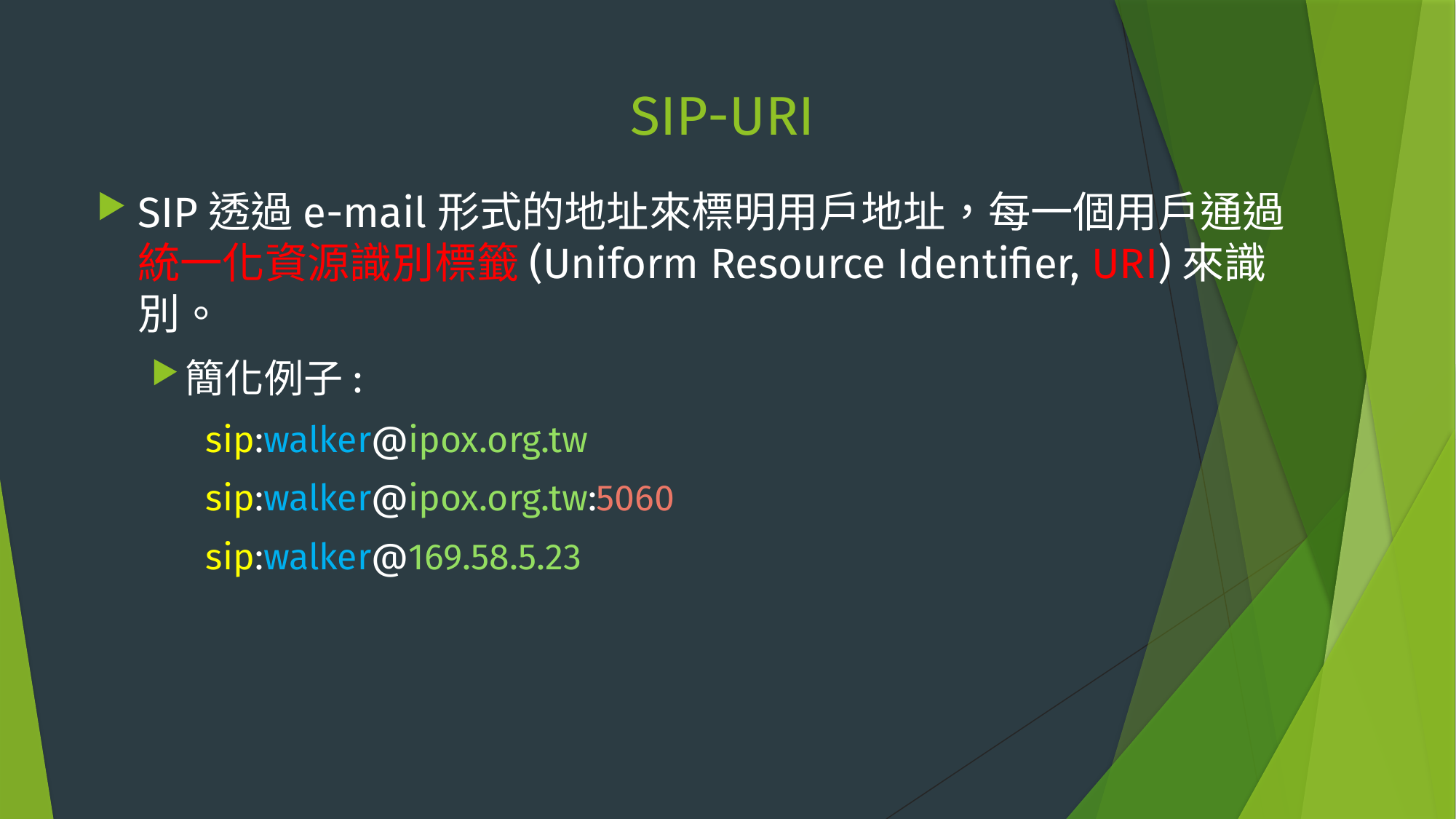

# SIP-URI
SIP透過e-mail形式的地址來標明用戶地址，每一個用戶通過統一化資源識別標籤(Uniform Resource Identifier, URI)來識別。
簡化例子:
sip:walker@ipox.org.tw
sip:walker@ipox.org.tw:5060
sip:walker@169.58.5.23